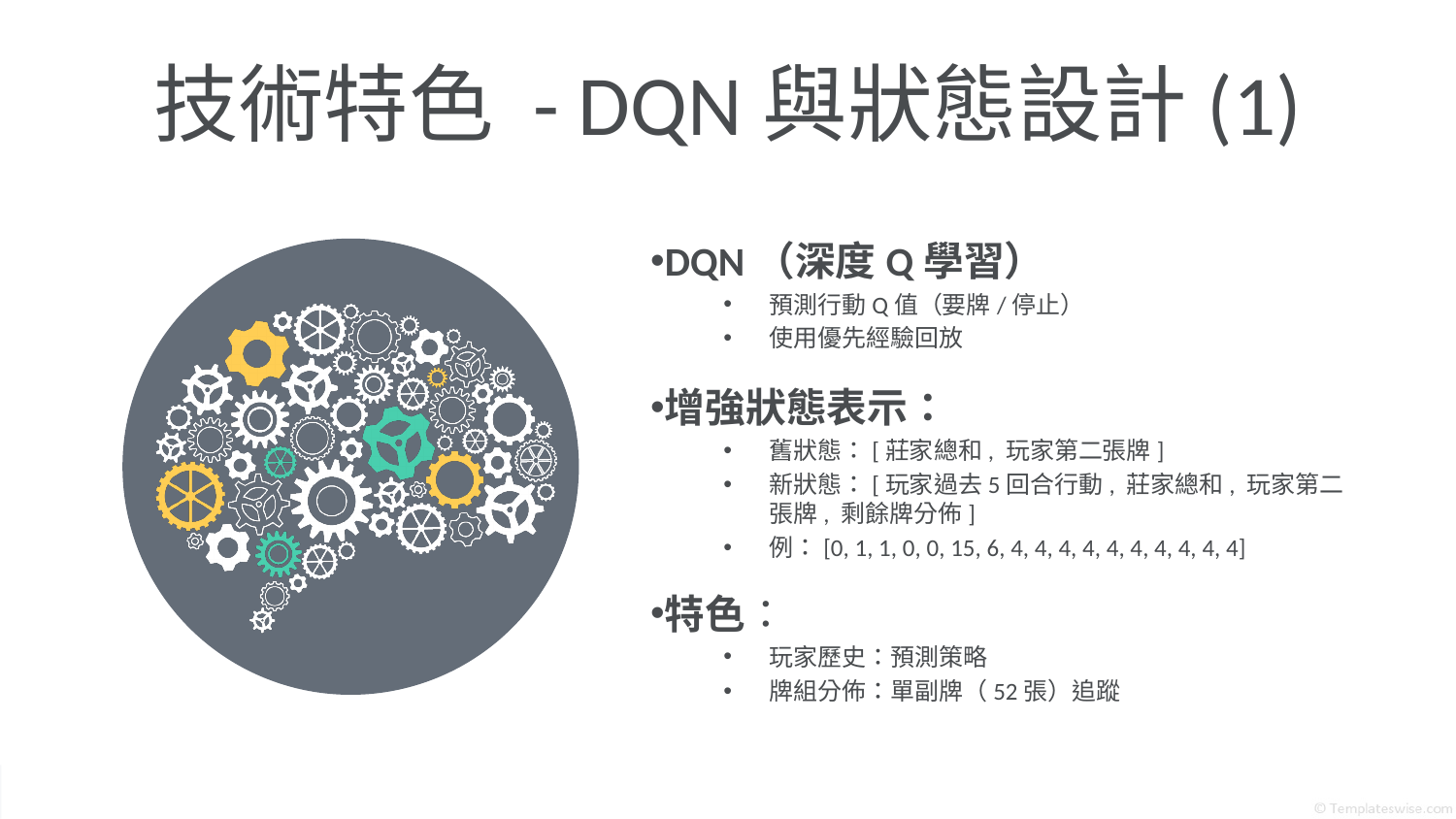

# 技術特色 - DQN與狀態設計(1)
DQN（深度Q學習）
預測行動Q值（要牌/停止）
使用優先經驗回放

增強狀態表示：
舊狀態：[莊家總和, 玩家第二張牌]
新狀態：[玩家過去5回合行動, 莊家總和, 玩家第二張牌, 剩餘牌分佈]
例：[0, 1, 1, 0, 0, 15, 6, 4, 4, 4, 4, 4, 4, 4, 4, 4, 4]

特色：
玩家歷史：預測策略
牌組分佈：單副牌（52張）追蹤